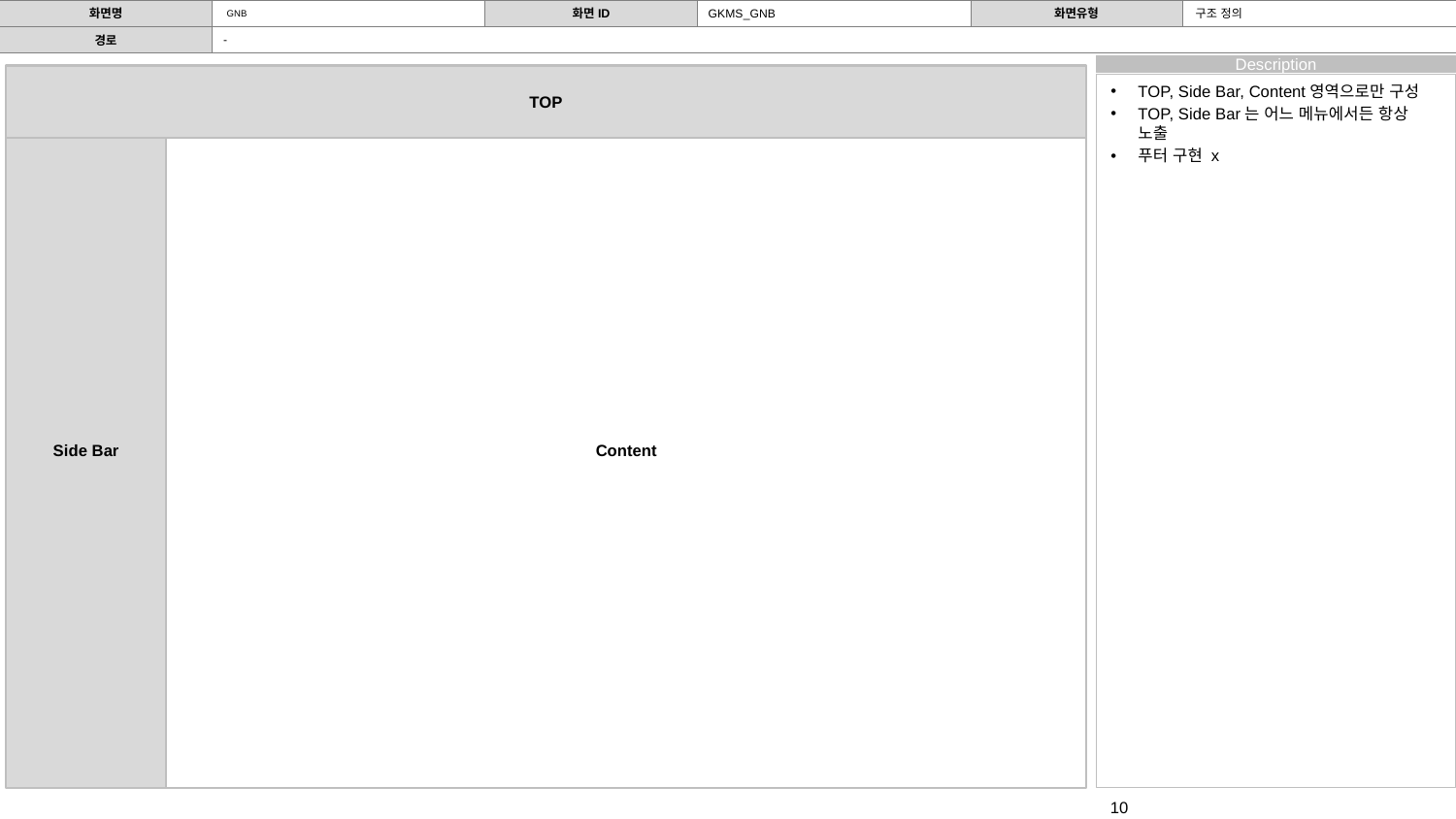

GKMS_GNB
구조 정의
# GNB
-
TOP
TOP, Side Bar, Content영역으로만 구성
TOP, Side Bar는 어느 메뉴에서든 항상 노출
푸터 구현 x

Side Bar
Content